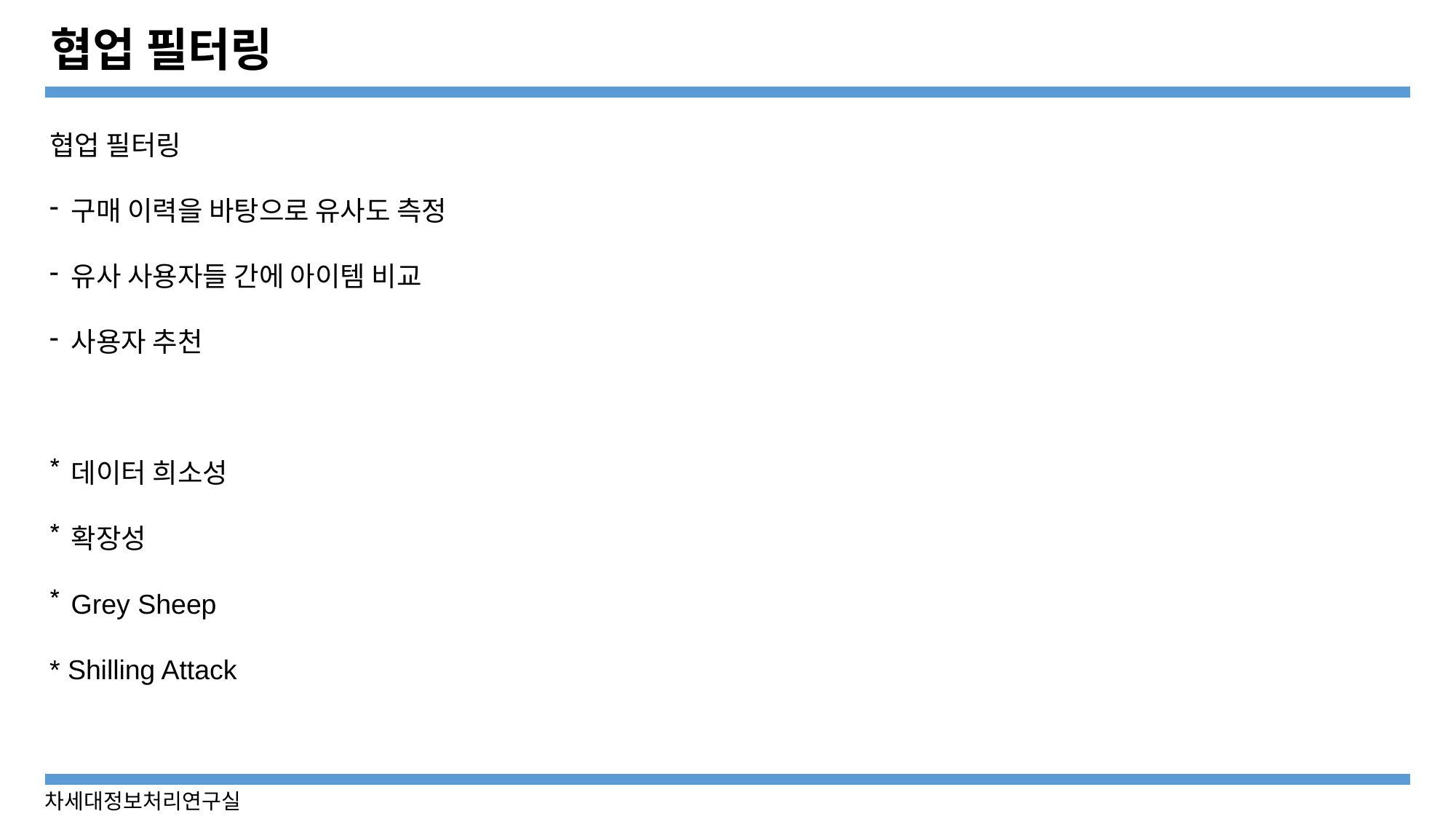

# 협업 필터링
협업 필터링

구매 이력을 바탕으로 유사도 측정

유사 사용자들 간에 아이템 비교

사용자 추천

데이터 희소성

확장성

Grey Sheep

* Shilling Attack
4